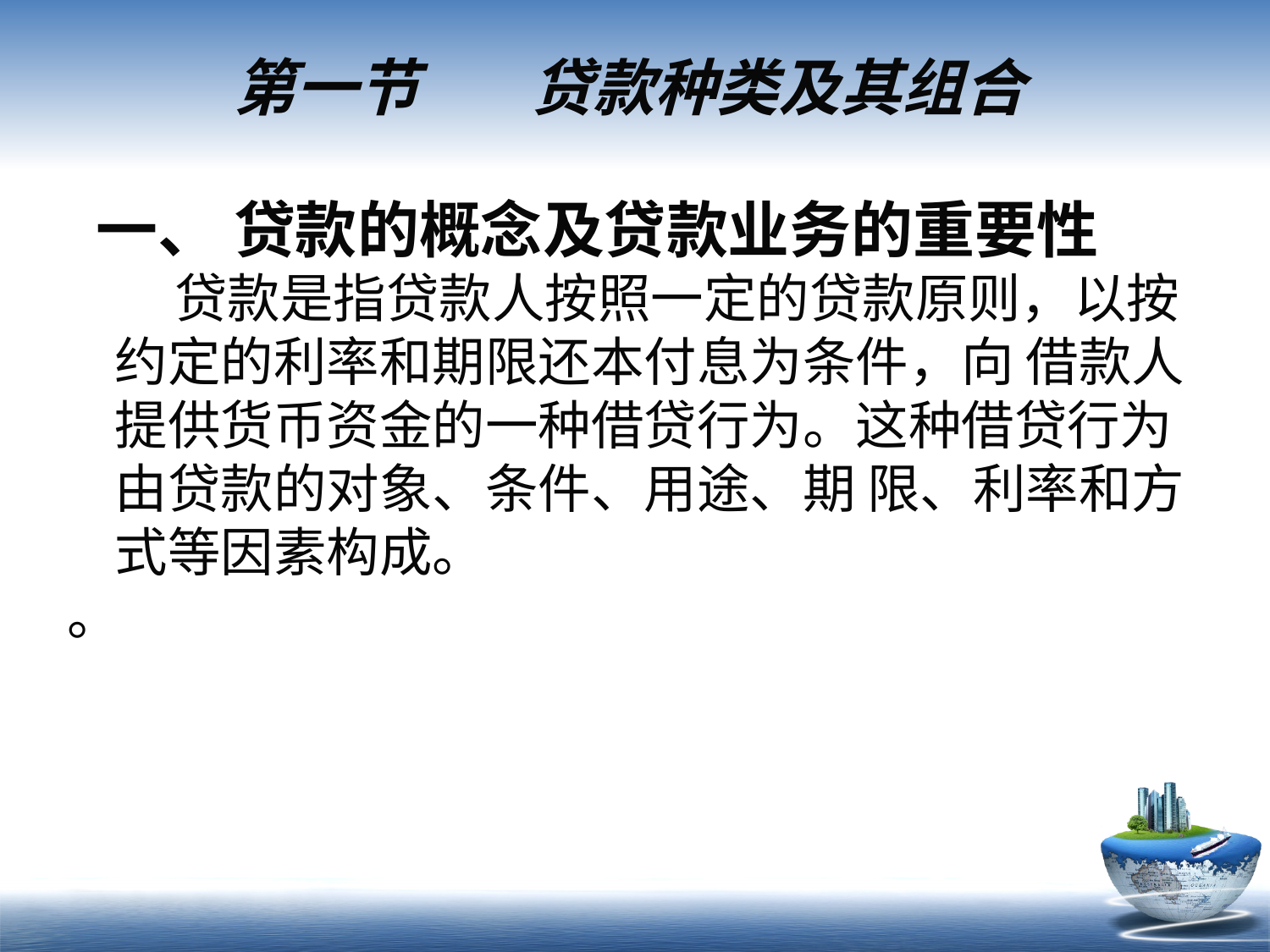

第一节        贷款种类及其组合

 一、 贷款的概念及贷款业务的重要性
        贷款是指贷款人按照一定的贷款原则，以按约定的利率和期限还本付息为条件，向 借款人提供货币资金的一种借贷行为。这种借贷行为由贷款的对象、条件、用途、期 限、利率和方式等因素构成。
。